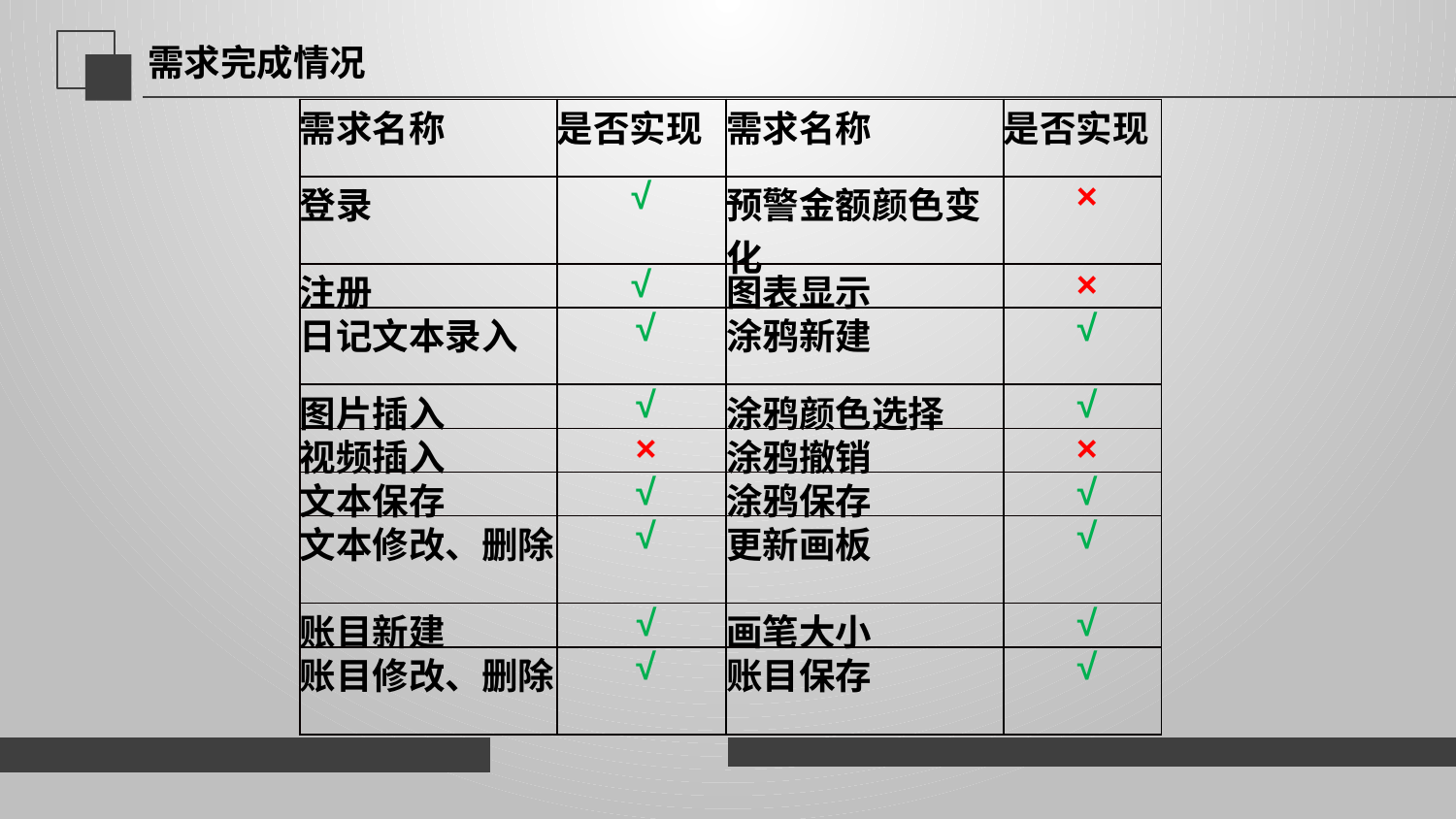

延迟符
# 需求完成情况
| 需求名称 | 是否实现 | 需求名称 | 是否实现 |
| --- | --- | --- | --- |
| 登录 | √ | 预警金额颜色变化 | × |
| 注册 | √ | 图表显示 | × |
| 日记文本录入 | √ | 涂鸦新建 | √ |
| 图片插入 | √ | 涂鸦颜色选择 | √ |
| 视频插入 | × | 涂鸦撤销 | × |
| 文本保存 | √ | 涂鸦保存 | √ |
| 文本修改、删除 | √ | 更新画板 | √ |
| 账目新建 | √ | 画笔大小 | √ |
| 账目修改、删除 | √ | 账目保存 | √ |